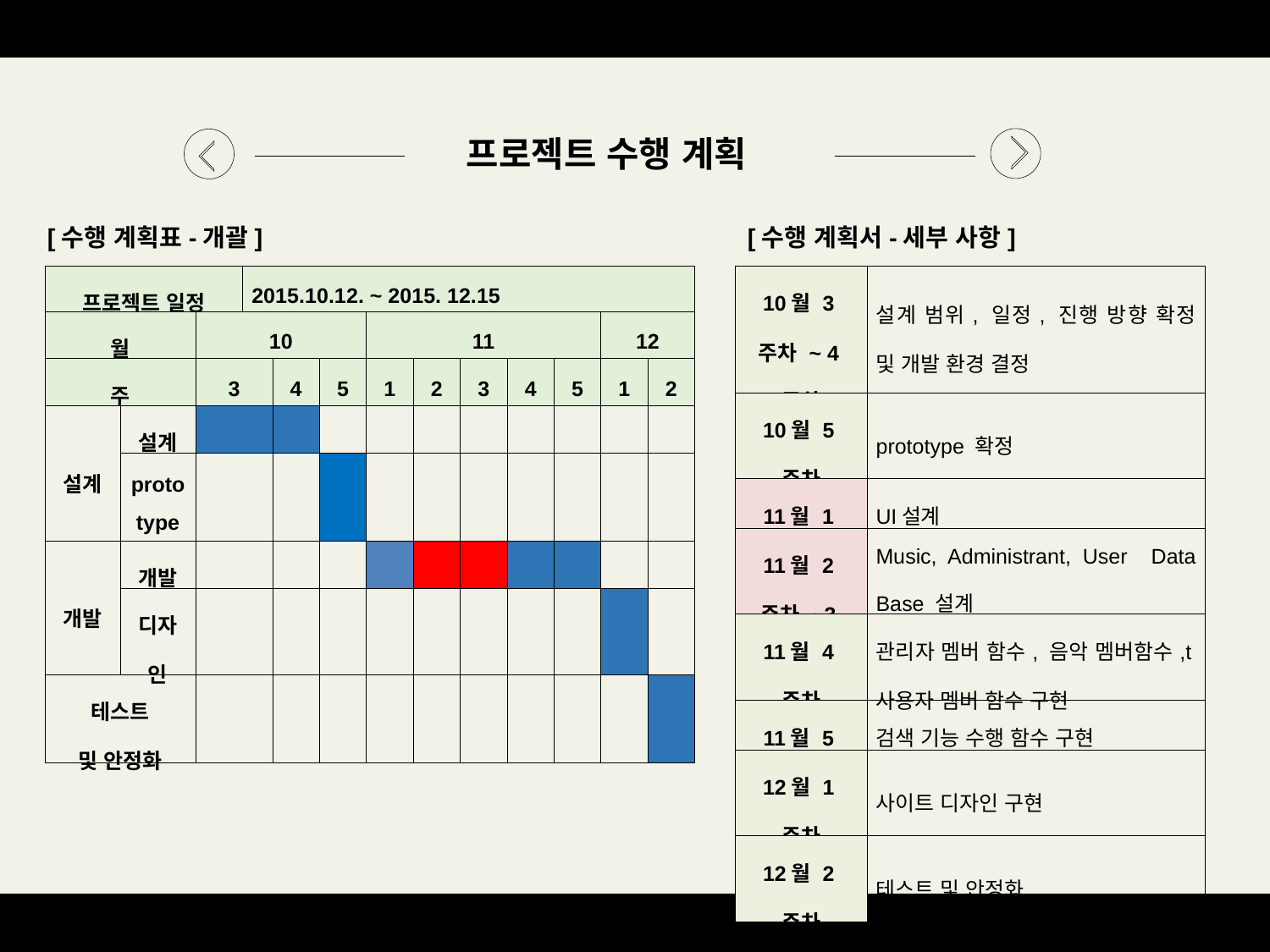

프로젝트 수행 계획

[수행 계획표-개괄]
[수행 계획서-세부 사항]
| 프로젝트 일정 |  |  | 2015.10.12. ~ 2015. 12.15 |  |  |  |  |  |  |  |  |  |
| --- | --- | --- | --- | --- | --- | --- | --- | --- | --- | --- | --- | --- |
| 월 |  | 10 |  |  |  | 11 |  |  |  |  | 12 |  |
| 주 |  | 3 |  | 4 | 5 | 1 | 2 | 3 | 4 | 5 | 1 | 2 |
| 설계 | 설계 |  |  |  |  |  |  |  |  |  |  |  |
|  | proto type |  |  |  |  |  |  |  |  |  |  |  |
| 개발 | 개발 |  |  |  |  |  |  |  |  |  |  |  |
|  | 디자인 |  |  |  |  |  |  |  |  |  |  |  |
| 테스트 및 안정화 |  |  |  |  |  |  |  |  |  |  |  |  |
| 10월 3주차 ~ 4주차 | 설계 범위, 일정, 진행 방향 확정 및 개발 환경 결정 |
| --- | --- |
| 10월 5주차 | prototype 확정 |
| 11월 1주차 | UI설계 |
| 11월 2주차 ~3주차 | Music, Administrant, User Data Base 설계 |
| 11월 4주차 | 관리자 멤버 함수, 음악 멤버함수,t사용자 멤버 함수 구현 |
| 11월 5주차 | 검색 기능 수행 함수 구현 |
| 12월 1주차 | 사이트 디자인 구현 |
| 12월 2주차 | 테스트 및 안정화 |